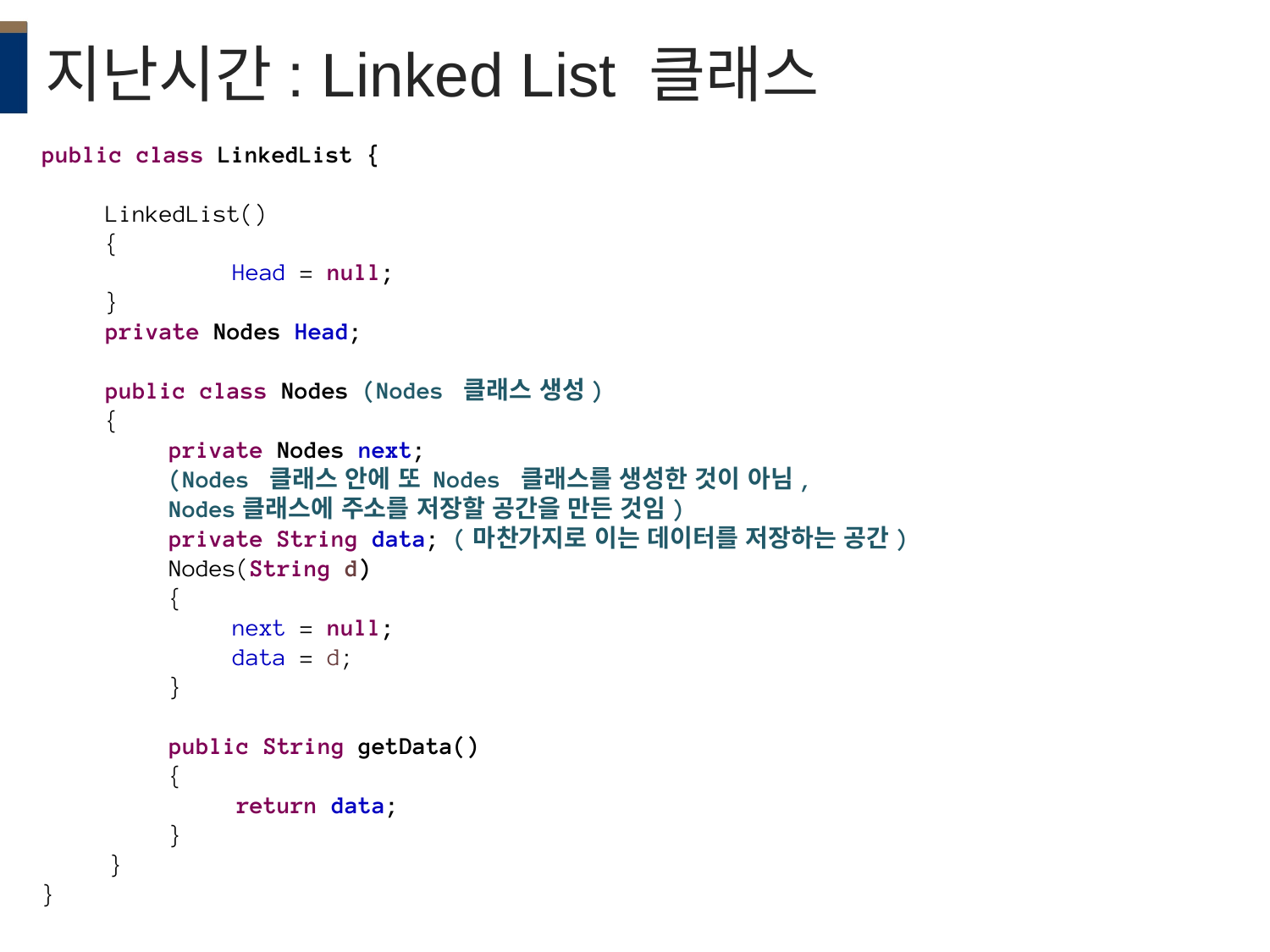

# 지난시간: Linked List 클래스
public class LinkedList {

LinkedList()
{
	Head = null;
}
private Nodes Head;

public class Nodes (Nodes 클래스 생성)
{
private Nodes next;
(Nodes 클래스 안에 또 Nodes 클래스를 생성한 것이 아님,
Nodes클래스에 주소를 저장할 공간을 만든 것임)
private String data; (마찬가지로 이는 데이터를 저장하는 공간)
Nodes(String d)
{
next = null;
data = d;
}

public String getData()
{
     return data;
}
     }
}